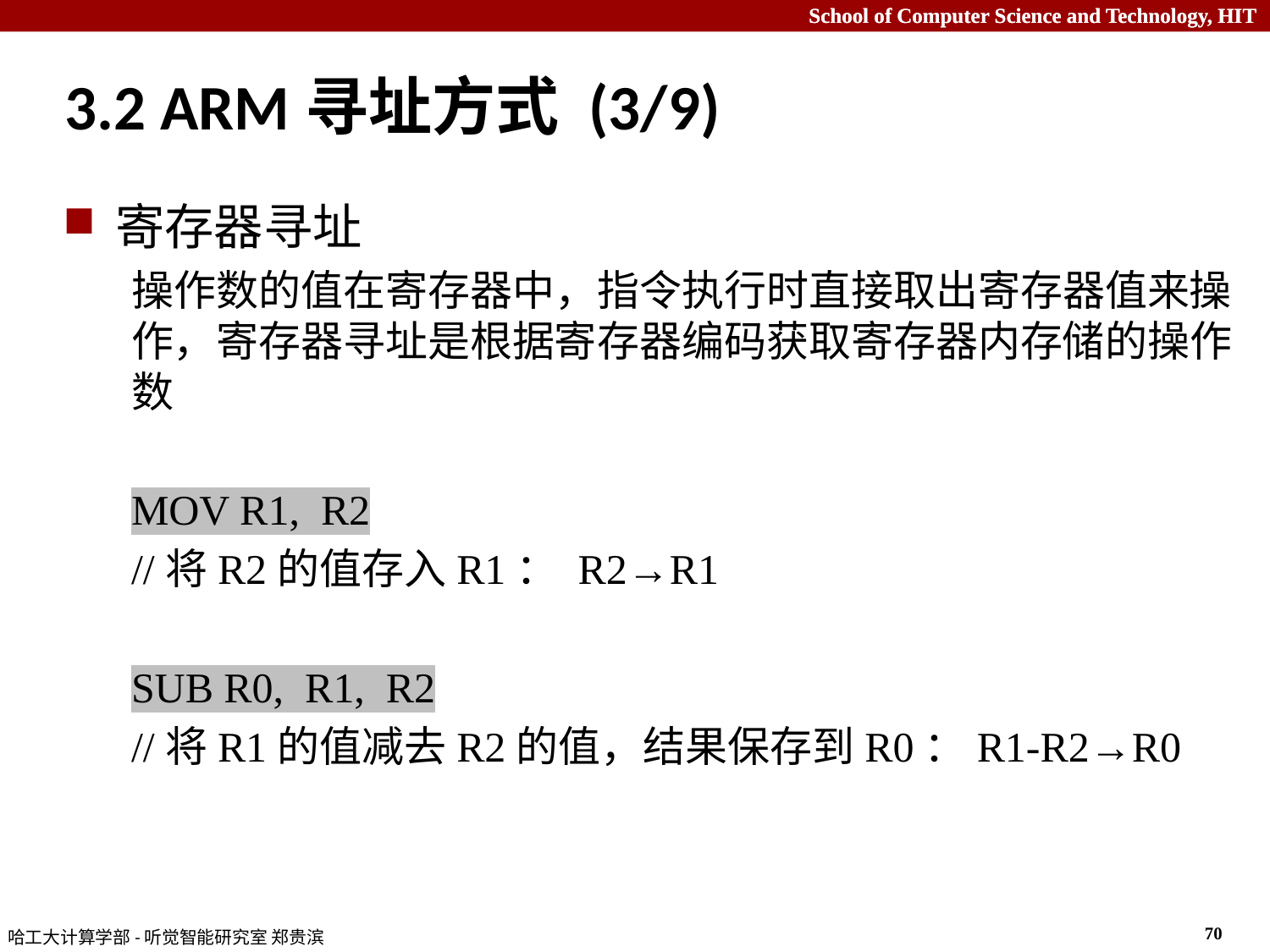

# 3.2 ARM寻址方式 (3/9)
寄存器寻址
操作数的值在寄存器中，指令执行时直接取出寄存器值来操作，寄存器寻址是根据寄存器编码获取寄存器内存储的操作数

MOV R1,  R2
//将R2的值存入R1： R2→R1

SUB R0,  R1,  R2
//将R1的值减去R2的值，结果保存到R0：R1-R2→R0